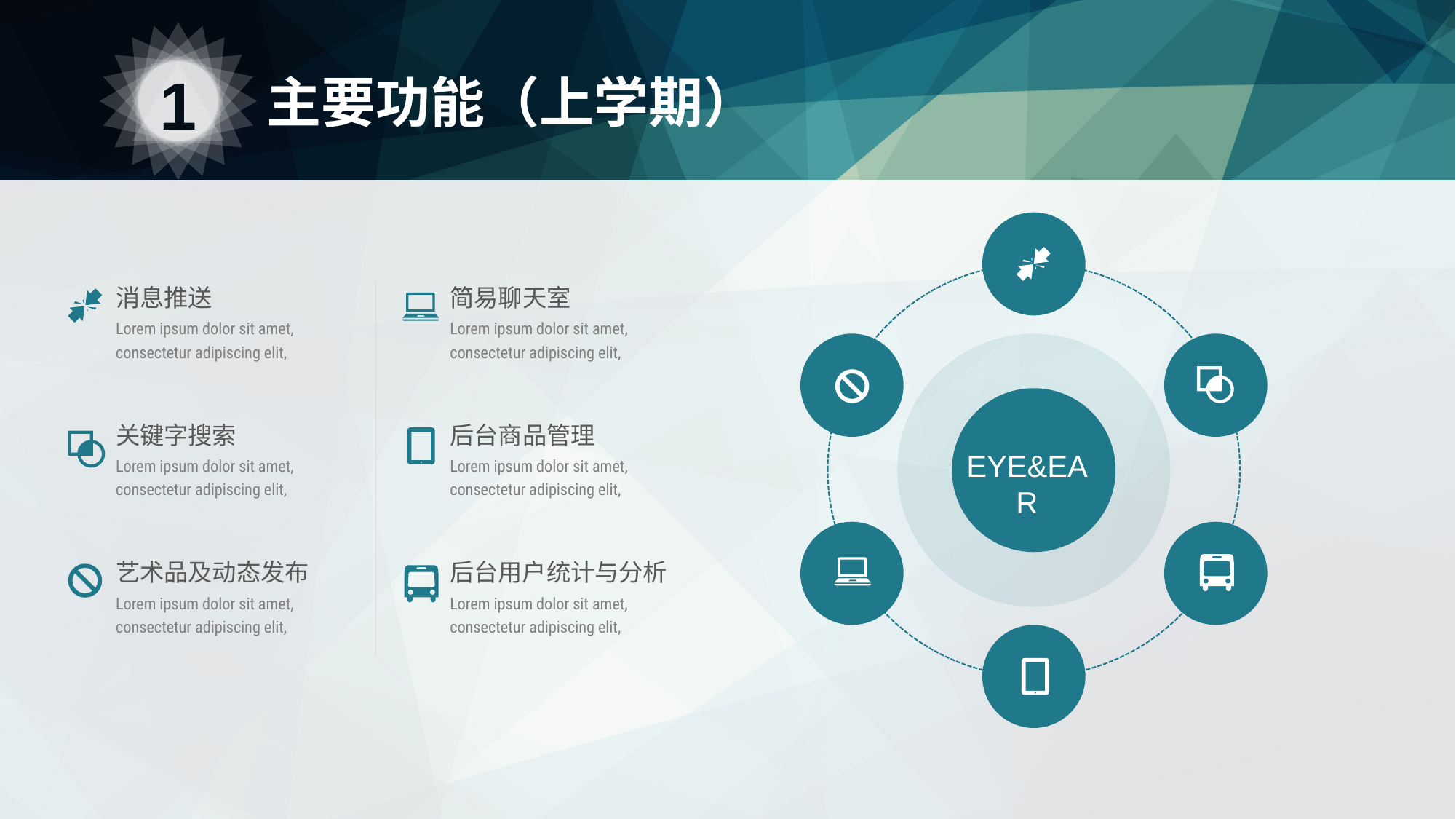

1
主要功能（上学期）

消息推送
Lorem ipsum dolor sit amet, consectetur adipiscing elit,
简易聊天室
Lorem ipsum dolor sit amet, consectetur adipiscing elit,

关键字搜索
Lorem ipsum dolor sit amet, consectetur adipiscing elit,
后台商品管理
Lorem ipsum dolor sit amet, consectetur adipiscing elit,

EYE&EAR

后台用户统计与分析
Lorem ipsum dolor sit amet, consectetur adipiscing elit,
艺术品及动态发布
Lorem ipsum dolor sit amet, consectetur adipiscing elit,